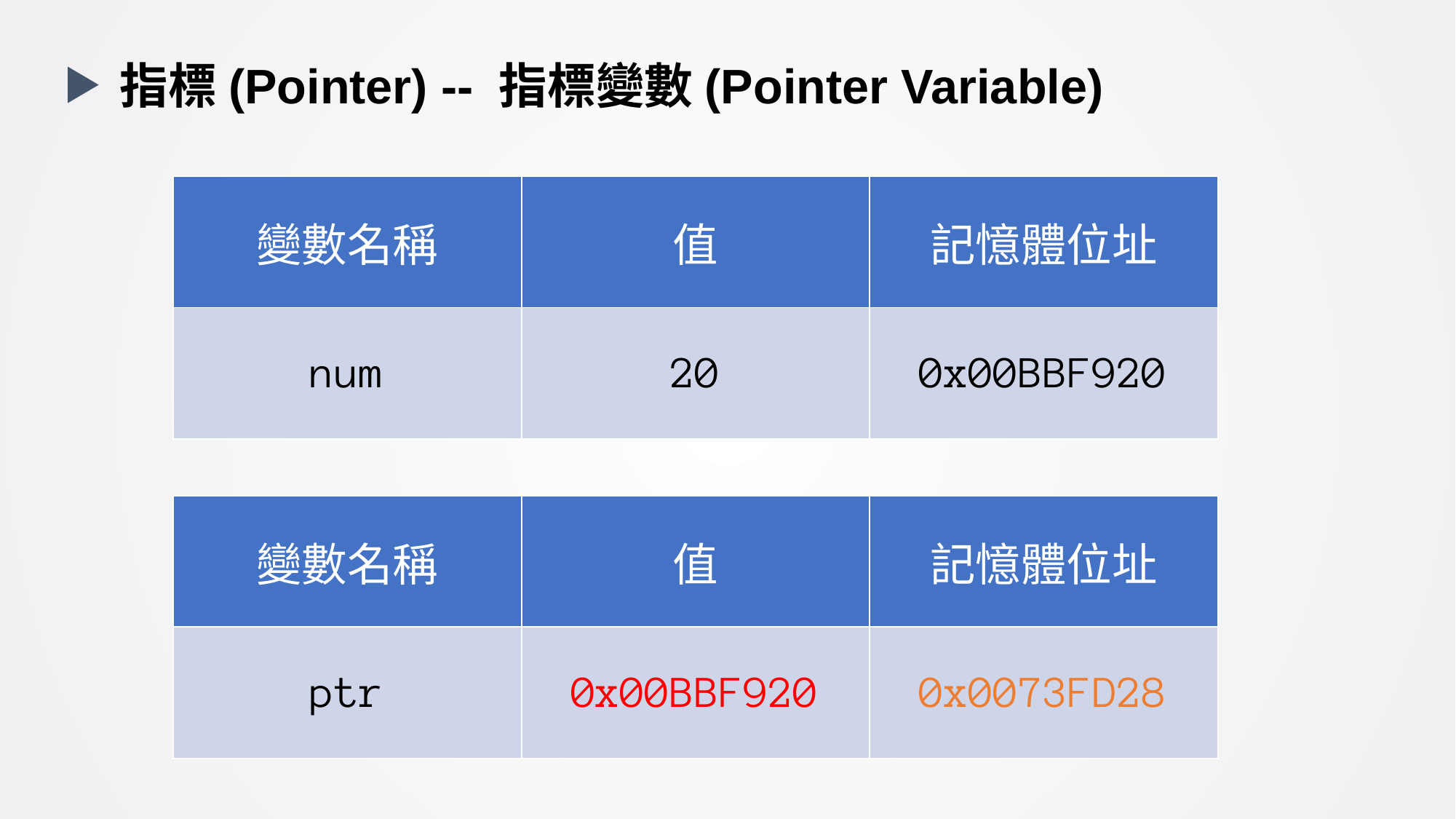

指標(Pointer) -- 指標變數(Pointer Variable)

| 變數名稱 | 值 | 記憶體位址 |
| --- | --- | --- |
| num | 20 | 0x00BBF920 |
| 變數名稱 | 值 | 記憶體位址 |
| --- | --- | --- |
| ptr | 0x00BBF920 | 0x0073FD28 |